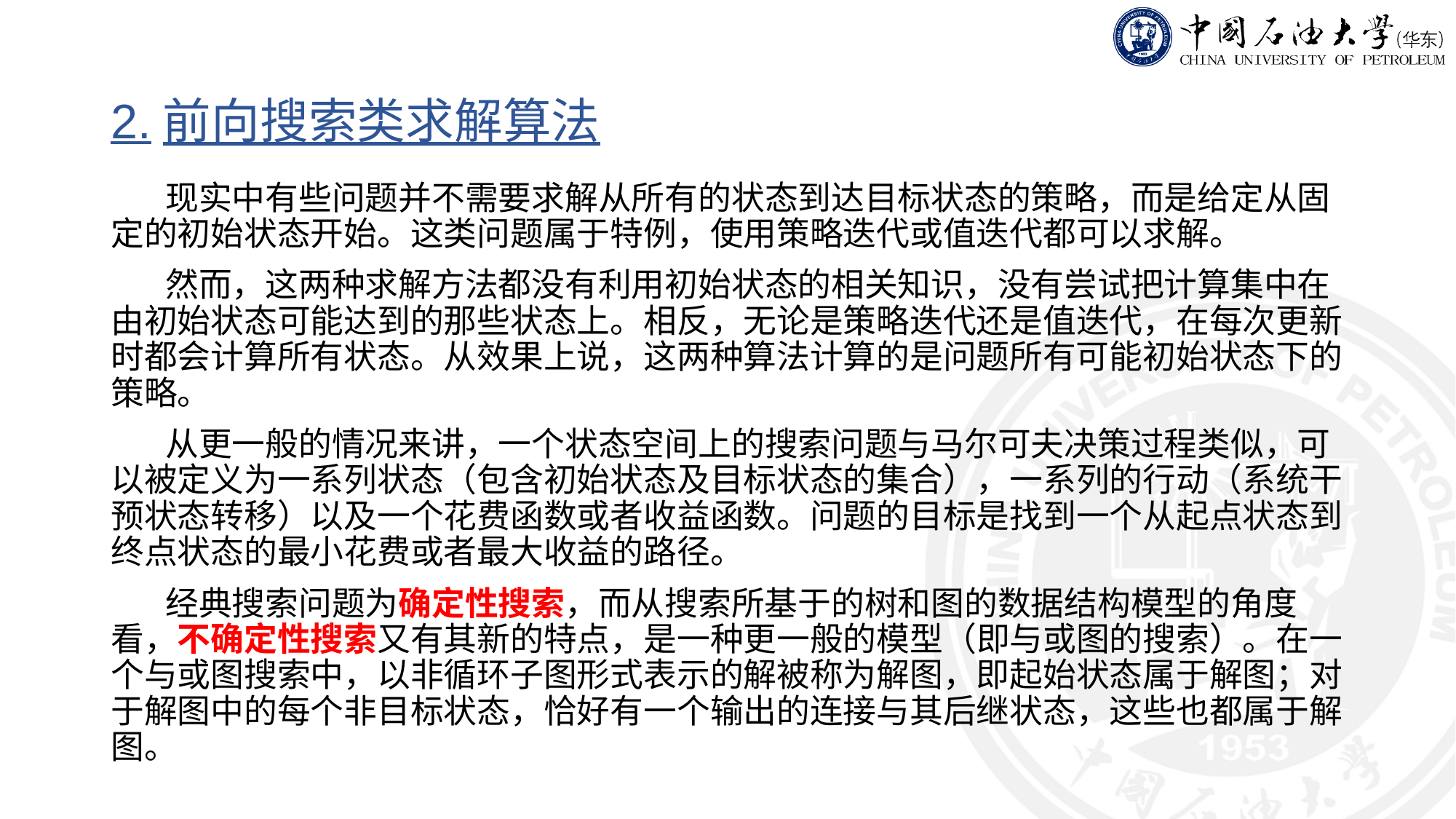

# 2.前向搜索类求解算法
现实中有些问题并不需要求解从所有的状态到达目标状态的策略，而是给定从固定的初始状态开始。这类问题属于特例，使用策略迭代或值迭代都可以求解。
然而，这两种求解方法都没有利用初始状态的相关知识，没有尝试把计算集中在由初始状态可能达到的那些状态上。相反，无论是策略迭代还是值迭代，在每次更新时都会计算所有状态。从效果上说，这两种算法计算的是问题所有可能初始状态下的策略。
从更一般的情况来讲，一个状态空间上的搜索问题与马尔可夫决策过程类似，可以被定义为一系列状态（包含初始状态及目标状态的集合），一系列的行动（系统干预状态转移）以及一个花费函数或者收益函数。问题的目标是找到一个从起点状态到终点状态的最小花费或者最大收益的路径。
经典搜索问题为确定性搜索，而从搜索所基于的树和图的数据结构模型的角度看，不确定性搜索又有其新的特点，是一种更一般的模型（即与或图的搜索）。在一个与或图搜索中，以非循环子图形式表示的解被称为解图，即起始状态属于解图；对于解图中的每个非目标状态，恰好有一个输出的连接与其后继状态，这些也都属于解图。